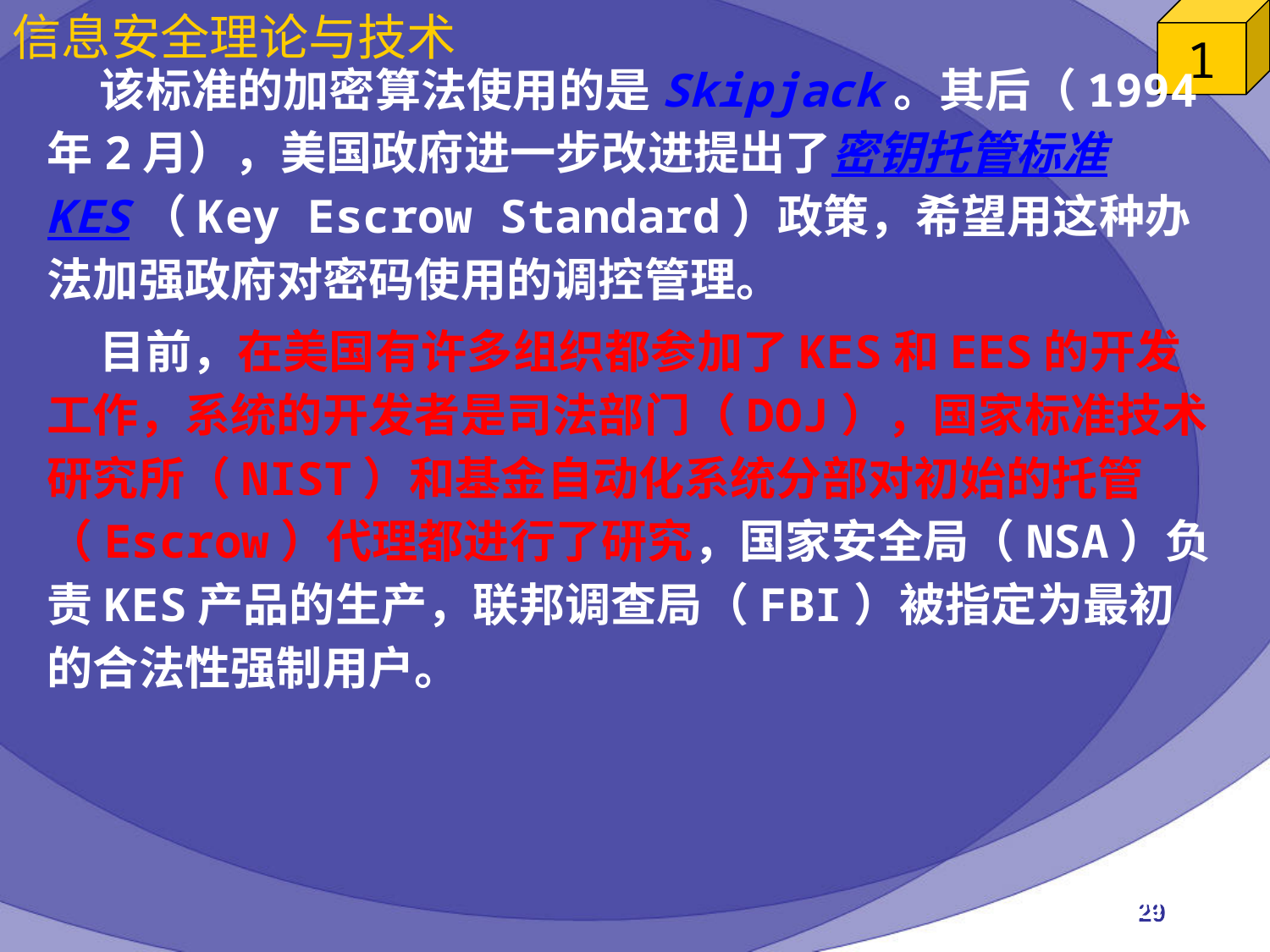

该标准的加密算法使用的是Skipjack。其后（1994年2月），美国政府进一步改进提出了密钥托管标准KES（Key Escrow Standard）政策，希望用这种办法加强政府对密码使用的调控管理。
    目前，在美国有许多组织都参加了KES和EES的开发工作，系统的开发者是司法部门（DOJ），国家标准技术研究所（NIST）和基金自动化系统分部对初始的托管（Escrow）代理都进行了研究，国家安全局（NSA）负责KES产品的生产，联邦调查局（FBI）被指定为最初的合法性强制用户。
2023/4/25
29